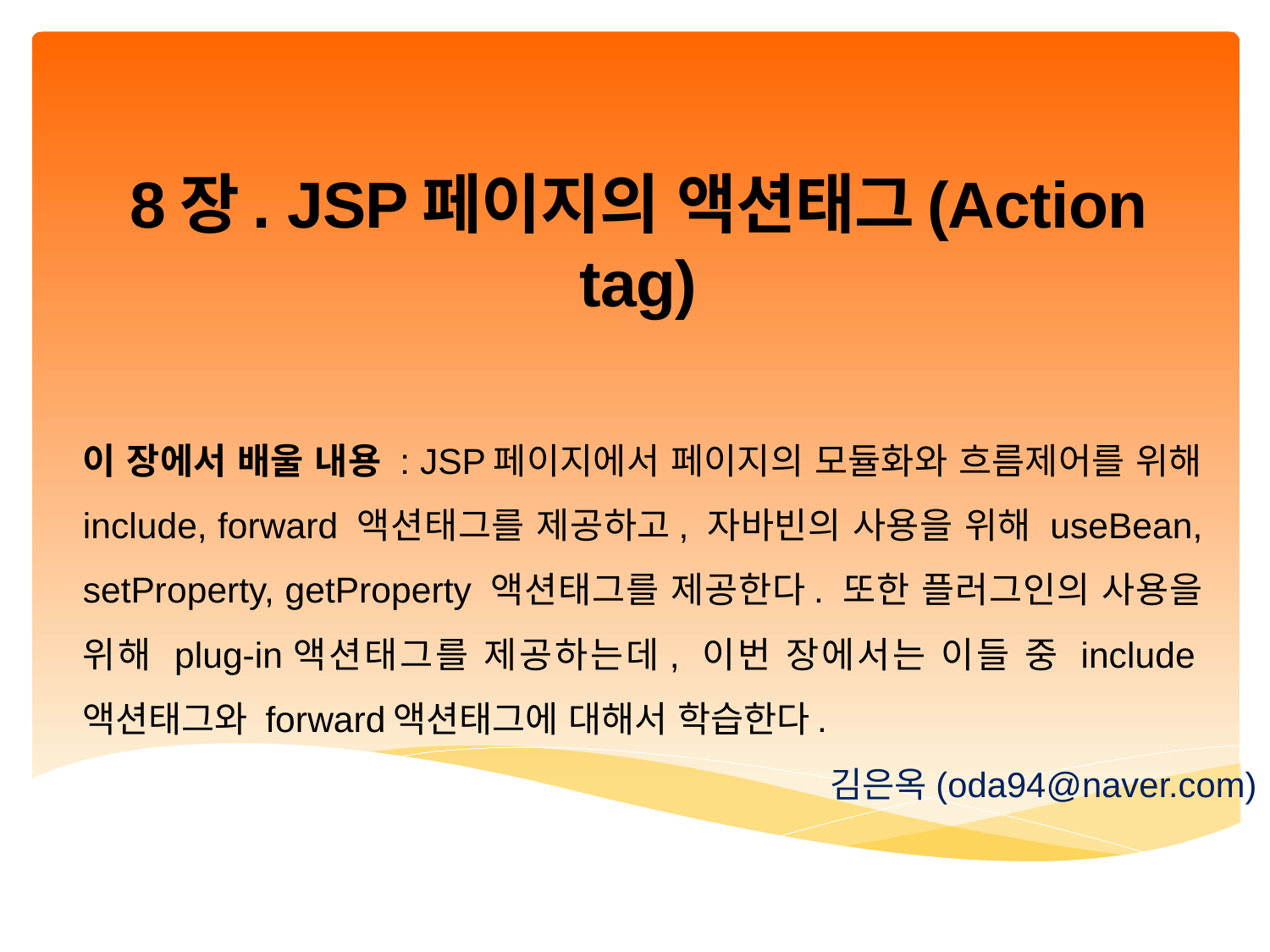

# 8장. JSP페이지의 액션태그(Action tag)
이 장에서 배울 내용 : JSP페이지에서 페이지의 모듈화와 흐름제어를 위해 include, forward 액션태그를 제공하고, 자바빈의 사용을 위해 useBean, setProperty, getProperty 액션태그를 제공한다. 또한 플러그인의 사용을 위해 plug-in액션태그를 제공하는데, 이번 장에서는 이들 중 include액션태그와 forward액션태그에 대해서 학습한다.
김은옥(oda94@naver.com)